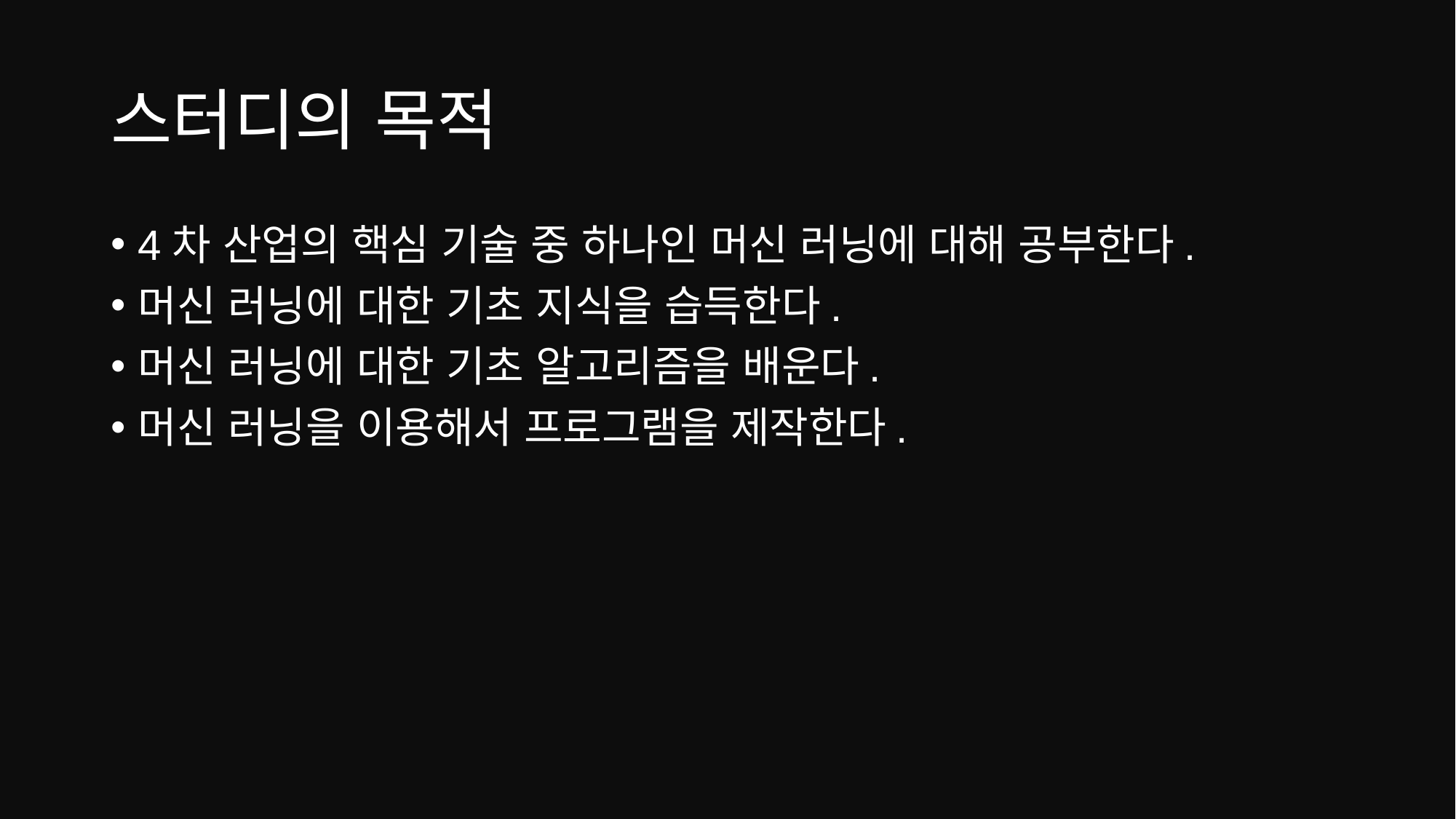

# 스터디의 목적
4차 산업의 핵심 기술 중 하나인 머신 러닝에 대해 공부한다.
머신 러닝에 대한 기초 지식을 습득한다.
머신 러닝에 대한 기초 알고리즘을 배운다.
머신 러닝을 이용해서 프로그램을 제작한다.